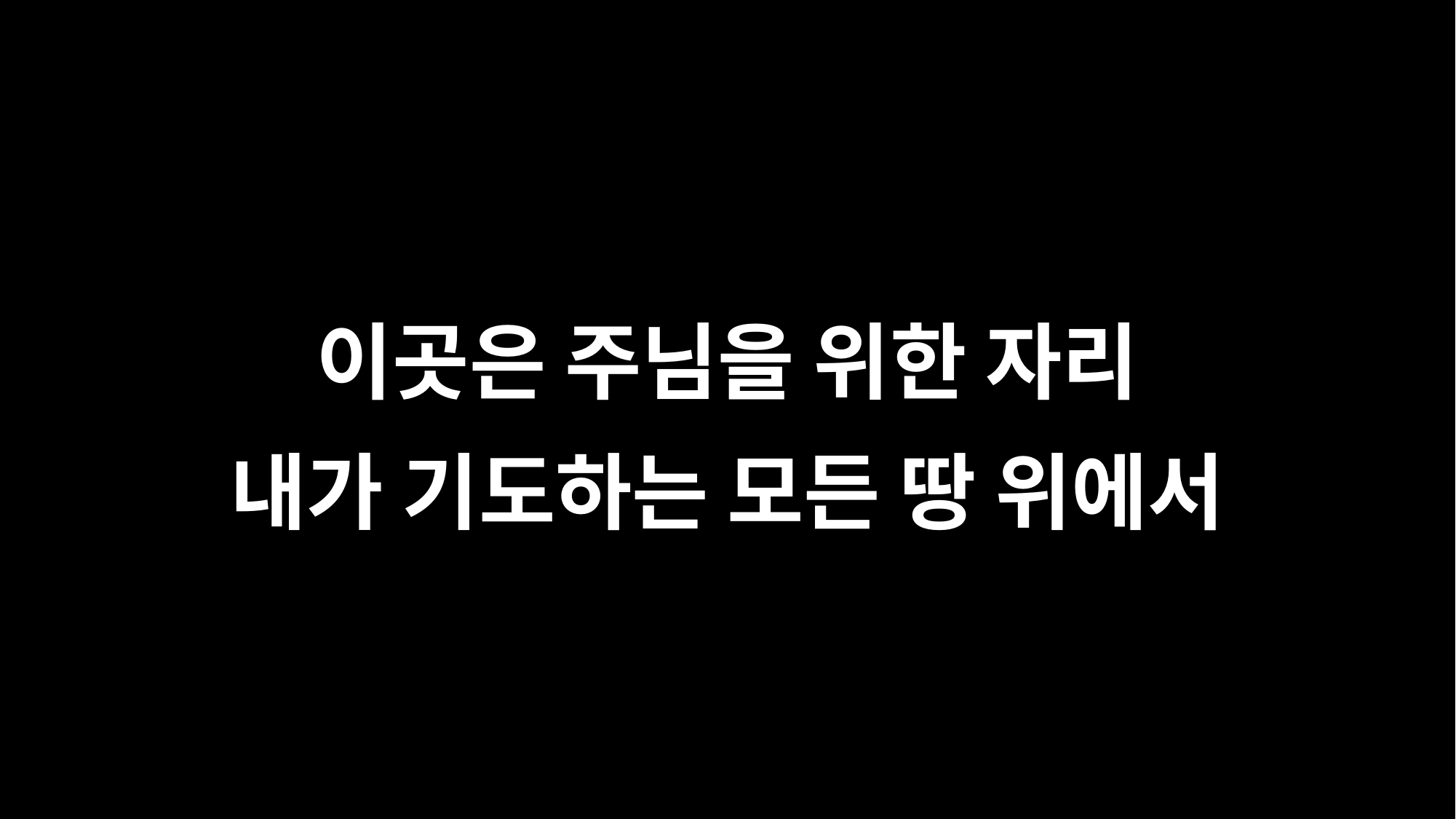

이곳은 주님을 위한 자리
내가 기도하는 모든 땅 위에서